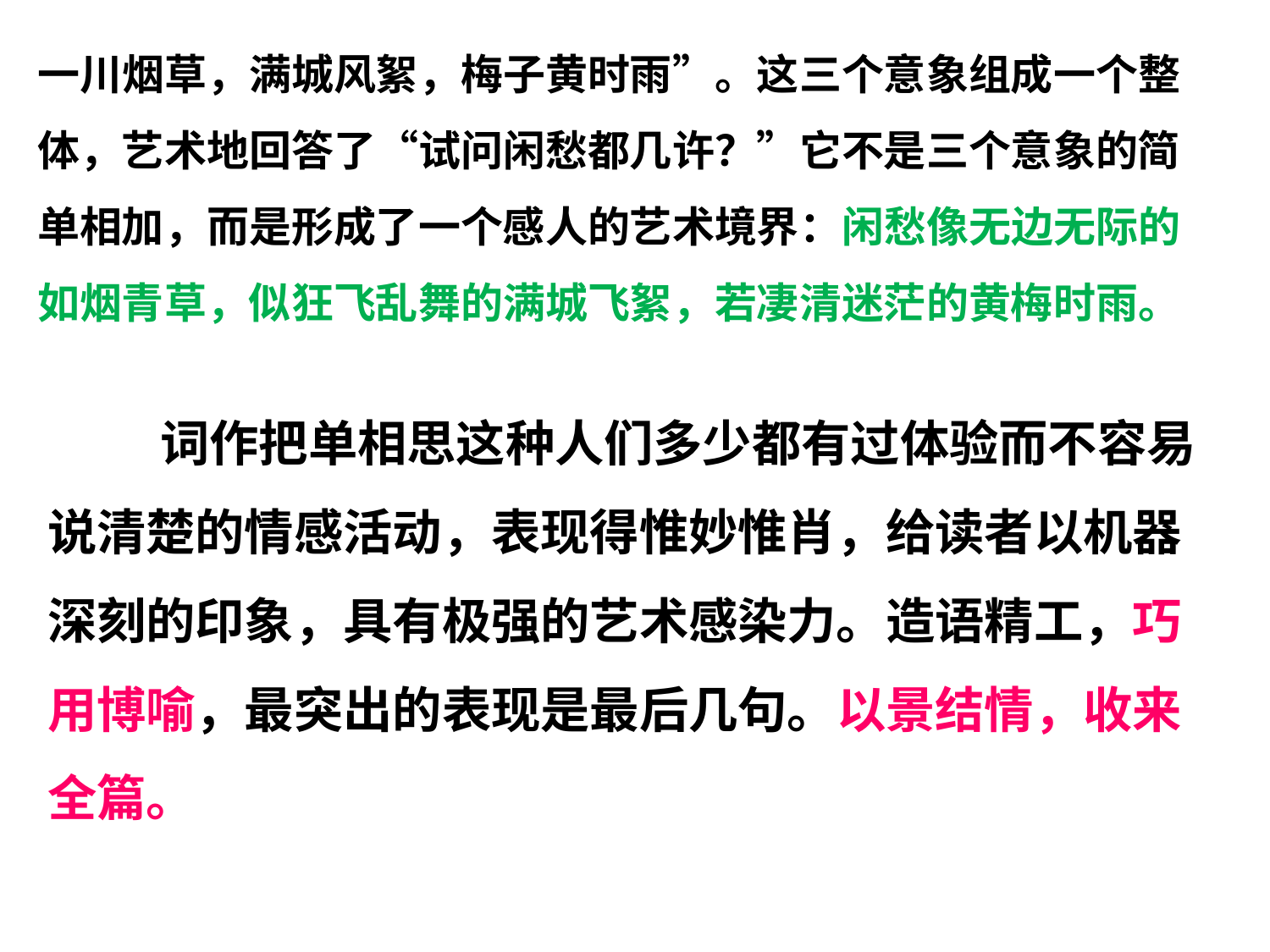

一川烟草，满城风絮，梅子黄时雨”。这三个意象组成一个整体，艺术地回答了“试问闲愁都几许？”它不是三个意象的简单相加，而是形成了一个感人的艺术境界：闲愁像无边无际的如烟青草，似狂飞乱舞的满城飞絮，若凄清迷茫的黄梅时雨。
         词作把单相思这种人们多少都有过体验而不容易说清楚的情感活动，表现得惟妙惟肖，给读者以机器深刻的印象，具有极强的艺术感染力。造语精工，巧用博喻，最突出的表现是最后几句。以景结情，收来全篇。